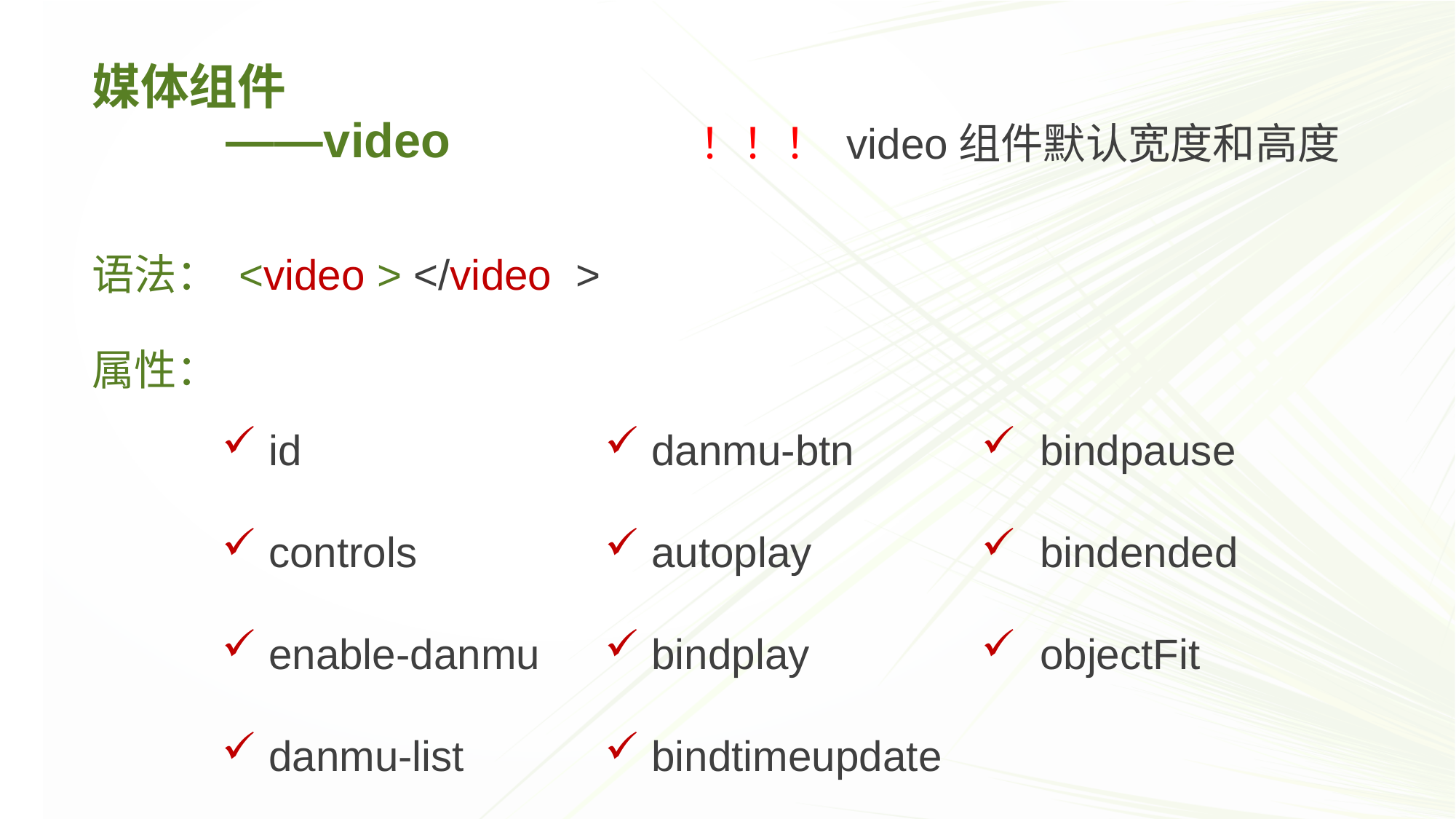

语法： <video > </video  >
媒体组件
          ——video
！！！ video组件默认宽度和高度
属性：

 danmu-btn
 autoplay
 bindplay
 bindtimeupdate
 id
 controls
 enable-danmu
 danmu-list
  bindpause
  bindended
  objectFit